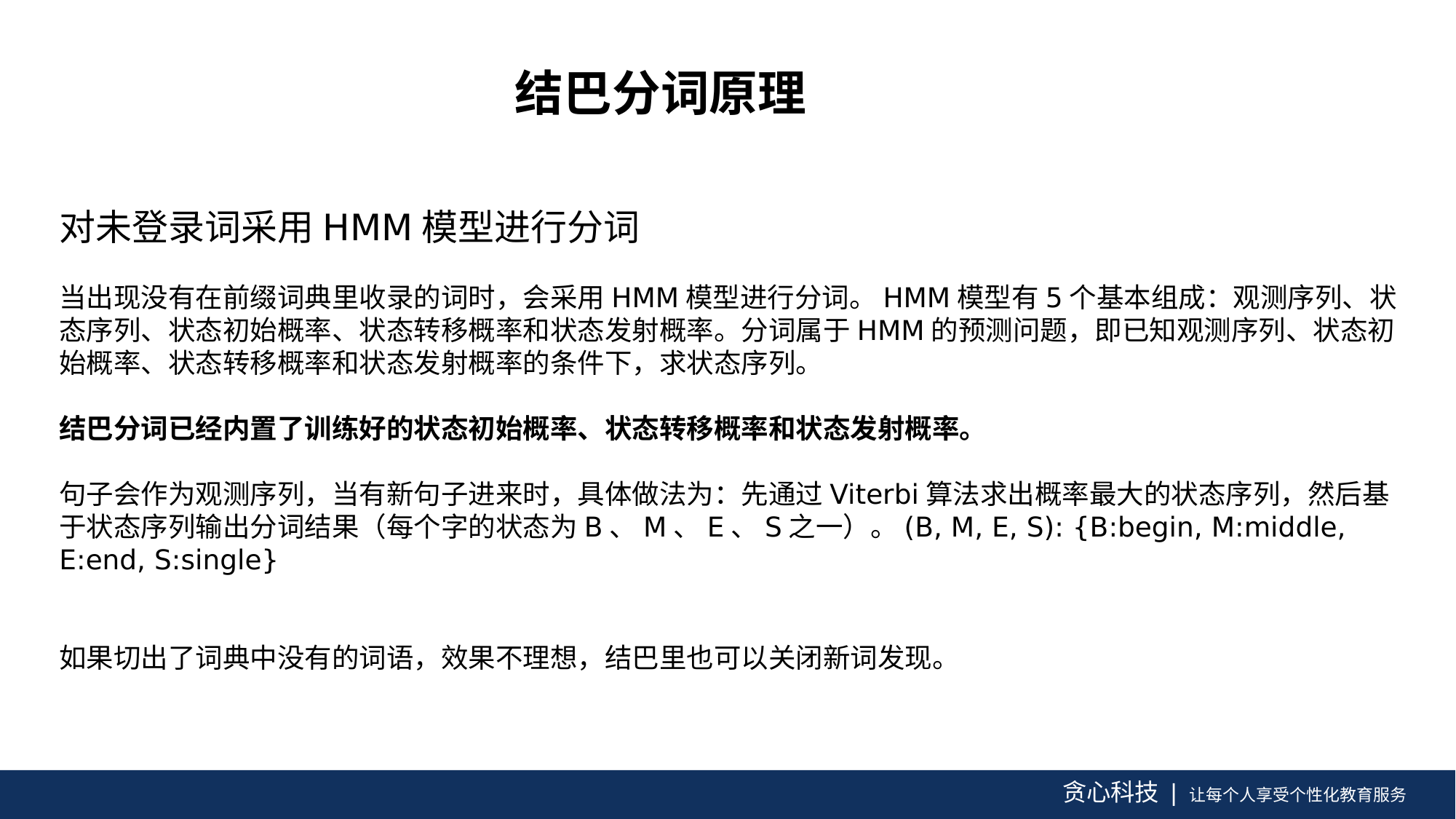

结巴分词原理
对未登录词采用HMM模型进行分词

当出现没有在前缀词典里收录的词时，会采用HMM模型进行分词。HMM模型有5个基本组成：观测序列、状态序列、状态初始概率、状态转移概率和状态发射概率。分词属于HMM的预测问题，即已知观测序列、状态初始概率、状态转移概率和状态发射概率的条件下，求状态序列。

结巴分词已经内置了训练好的状态初始概率、状态转移概率和状态发射概率。

句子会作为观测序列，当有新句子进来时，具体做法为：先通过Viterbi算法求出概率最大的状态序列，然后基于状态序列输出分词结果（每个字的状态为B、M、E、S之一）。(B, M, E, S): {B:begin, M:middle, E:end, S:single}

如果切出了词典中没有的词语，效果不理想，结巴里也可以关闭新词发现。